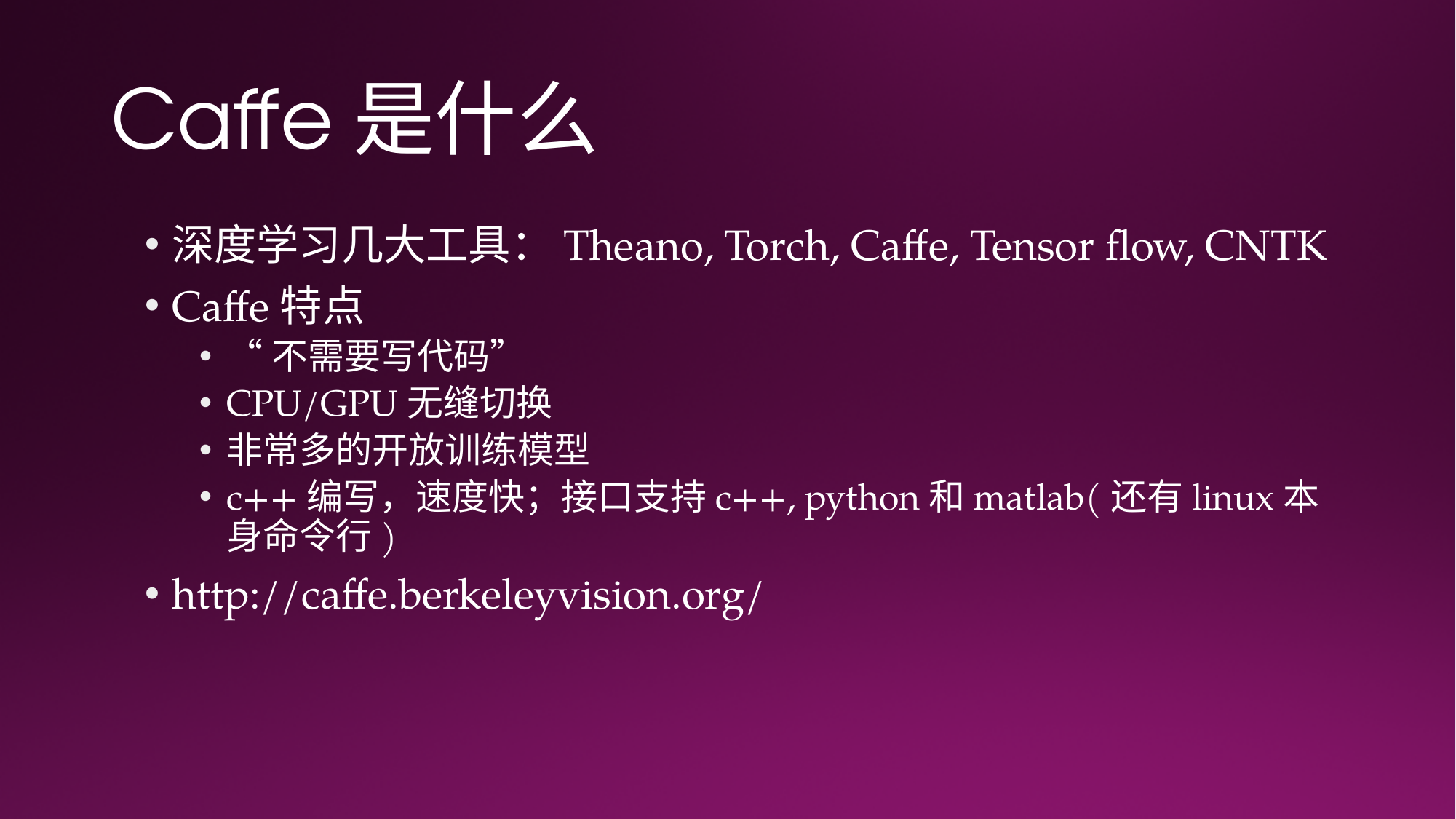

# Caffe是什么
深度学习几大工具：Theano, Torch, Caffe, Tensor flow, CNTK
Caffe特点
“不需要写代码”
CPU/GPU无缝切换
非常多的开放训练模型
c++编写，速度快；接口支持c++, python和matlab(还有linux本身命令行)
http://caffe.berkeleyvision.org/